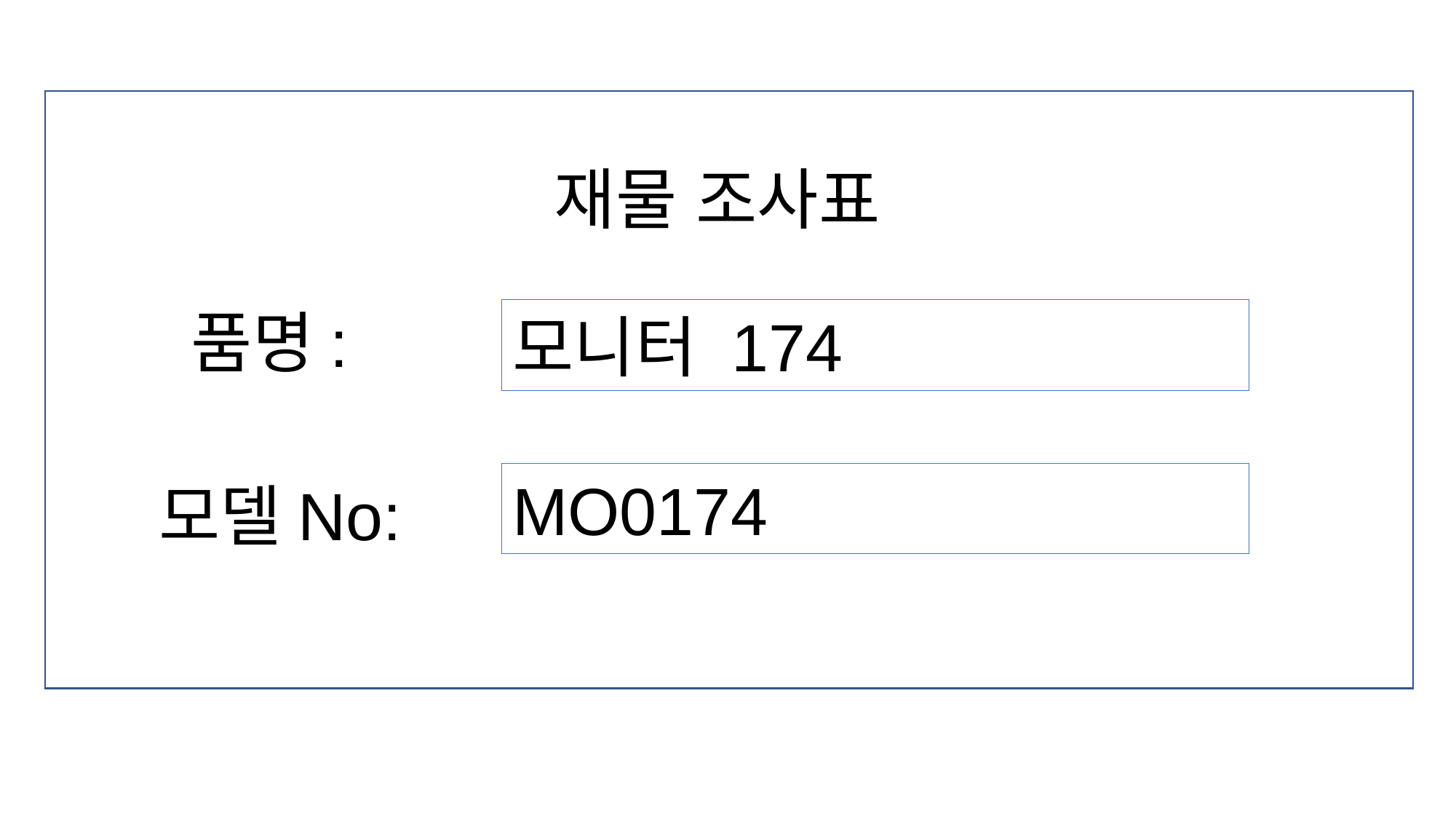

재물 조사표
품명:
모니터 174
MO0174
모델No: